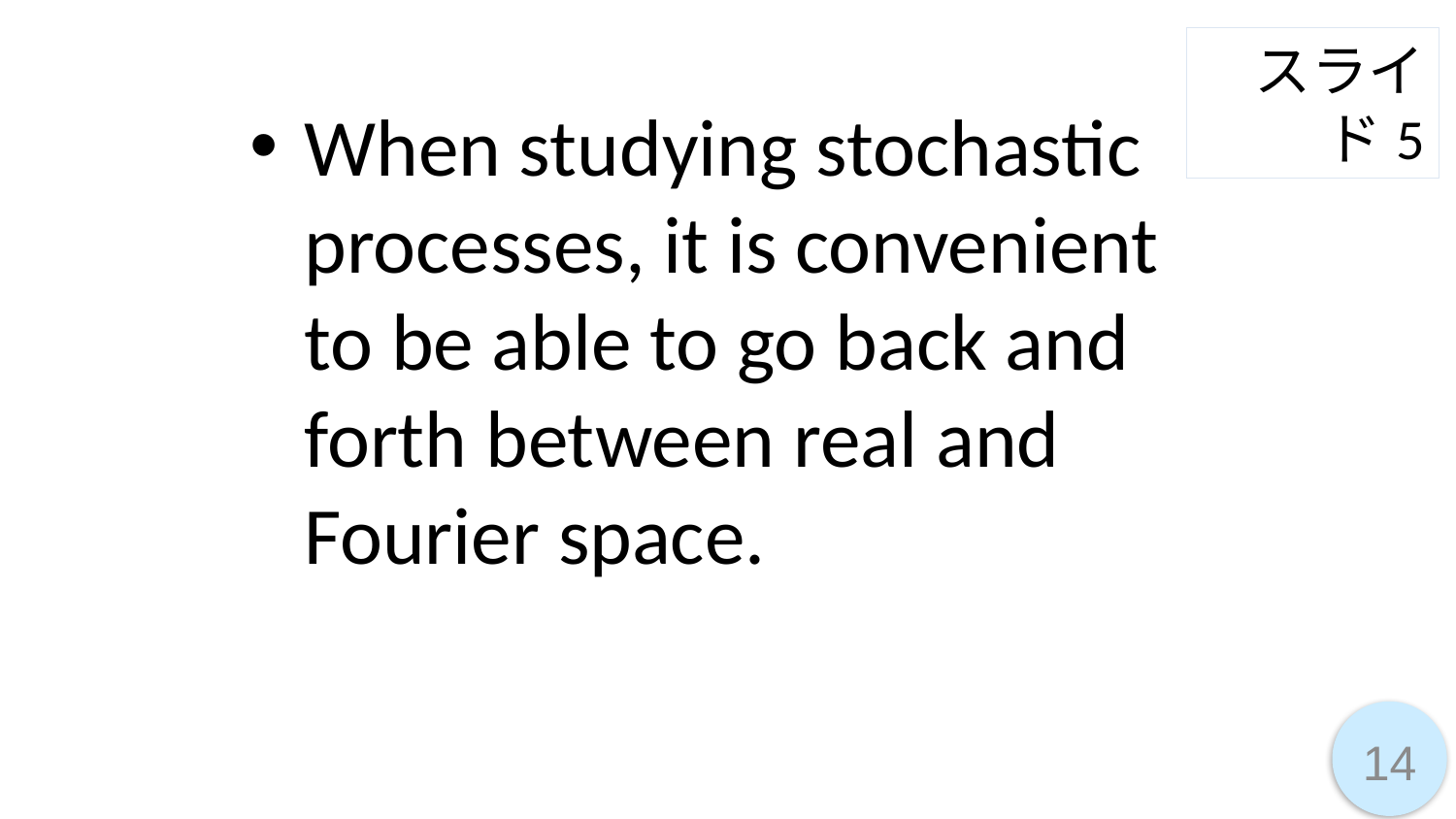

スライド5
When studying stochastic processes, it is convenient to be able to go back and forth between real and Fourier space.
14